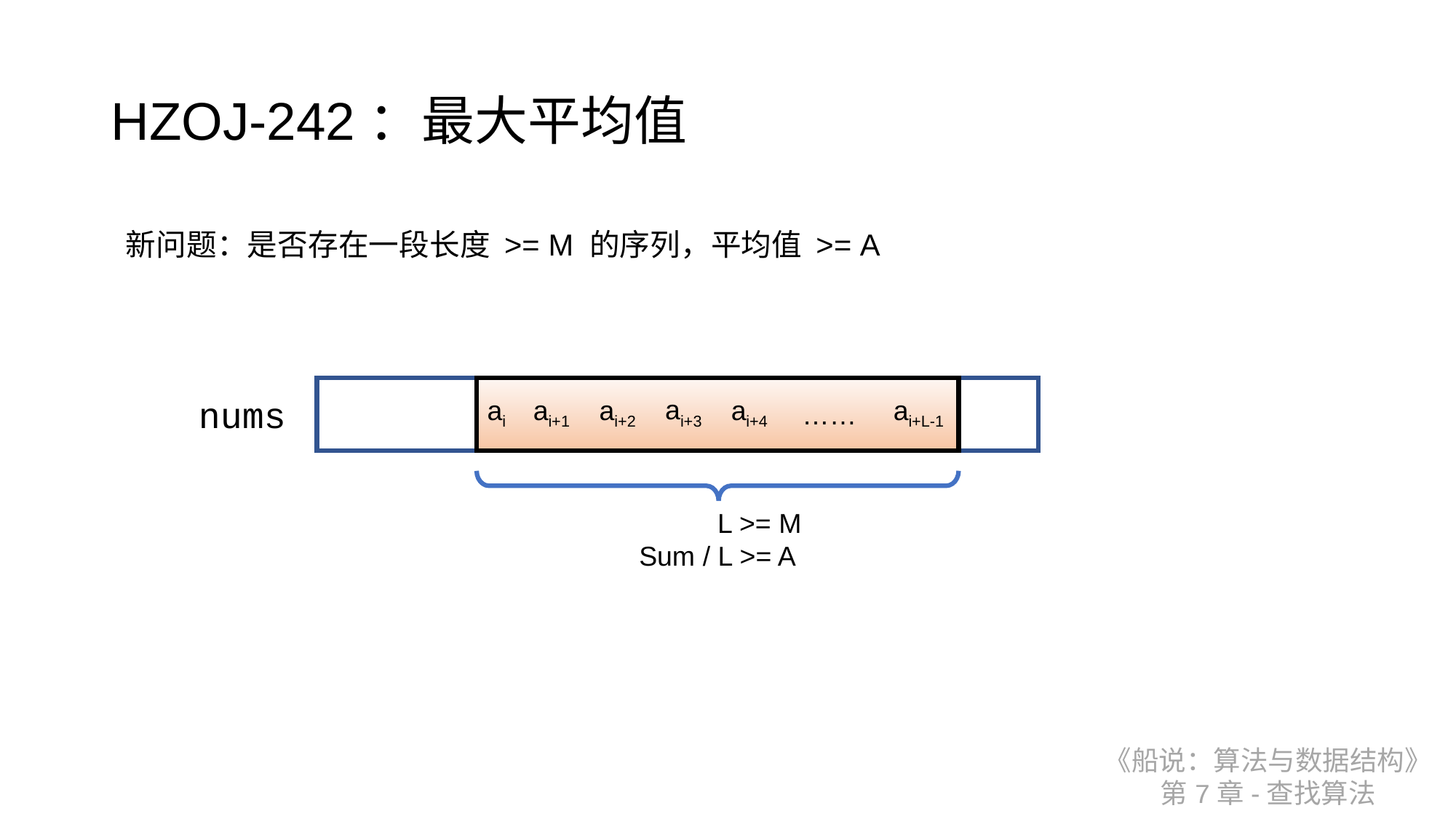

# HZOJ-242：最大平均值
新问题：是否存在一段长度 >= M 的序列，平均值 >= A

nums
ai+3
ai
ai+1
ai+2
ai+4
ai+L-1
……
           L >= M
Sum / L >= A